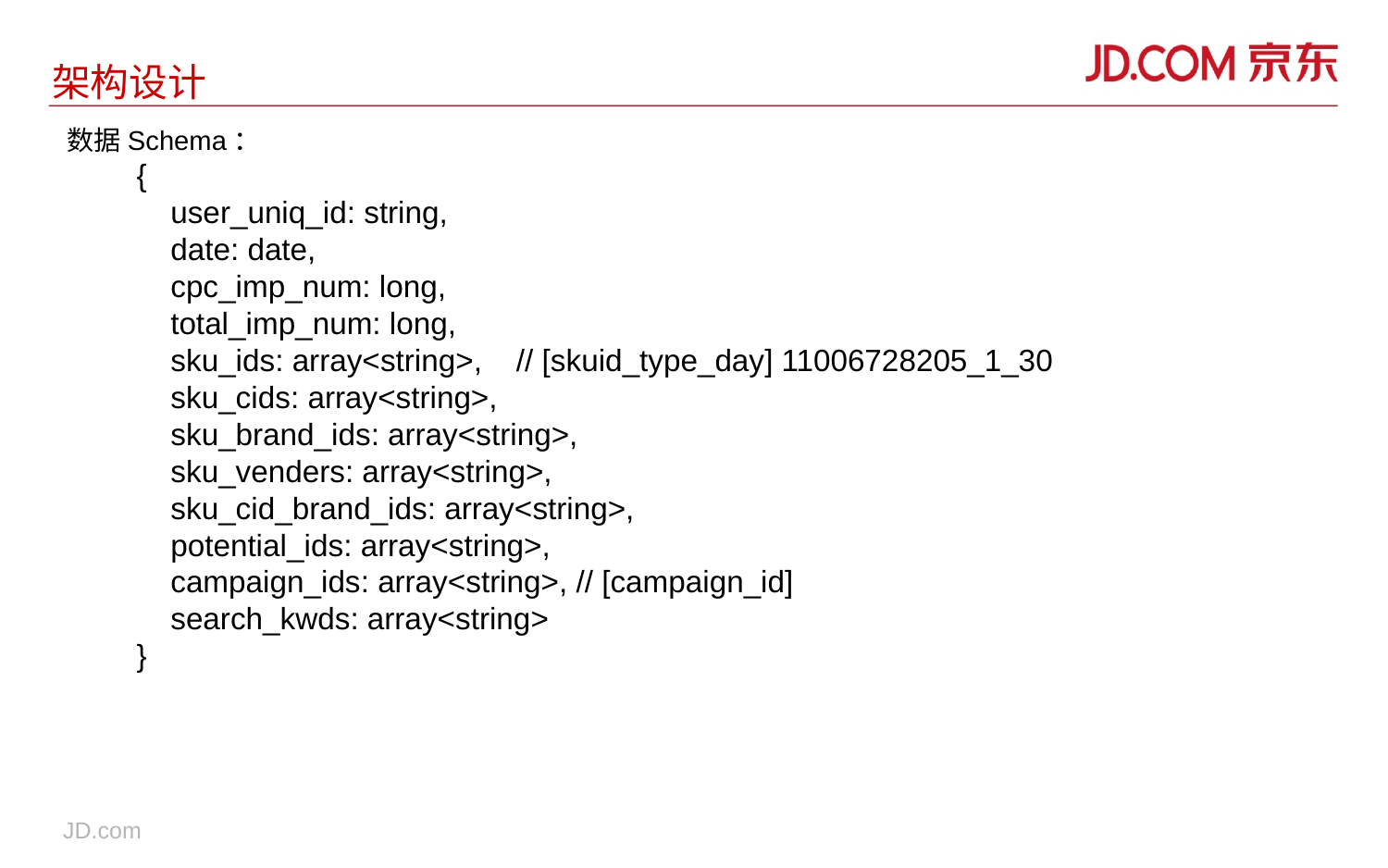

# 架构设计
数据Schema：
{
    user_uniq_id: string,
    date: date,
    cpc_imp_num: long,
    total_imp_num: long,
    sku_ids: array<string>,    // [skuid_type_day] 11006728205_1_30
    sku_cids: array<string>,
    sku_brand_ids: array<string>,
    sku_venders: array<string>,
    sku_cid_brand_ids: array<string>,
    potential_ids: array<string>,
    campaign_ids: array<string>, // [campaign_id]
    search_kwds: array<string>
}